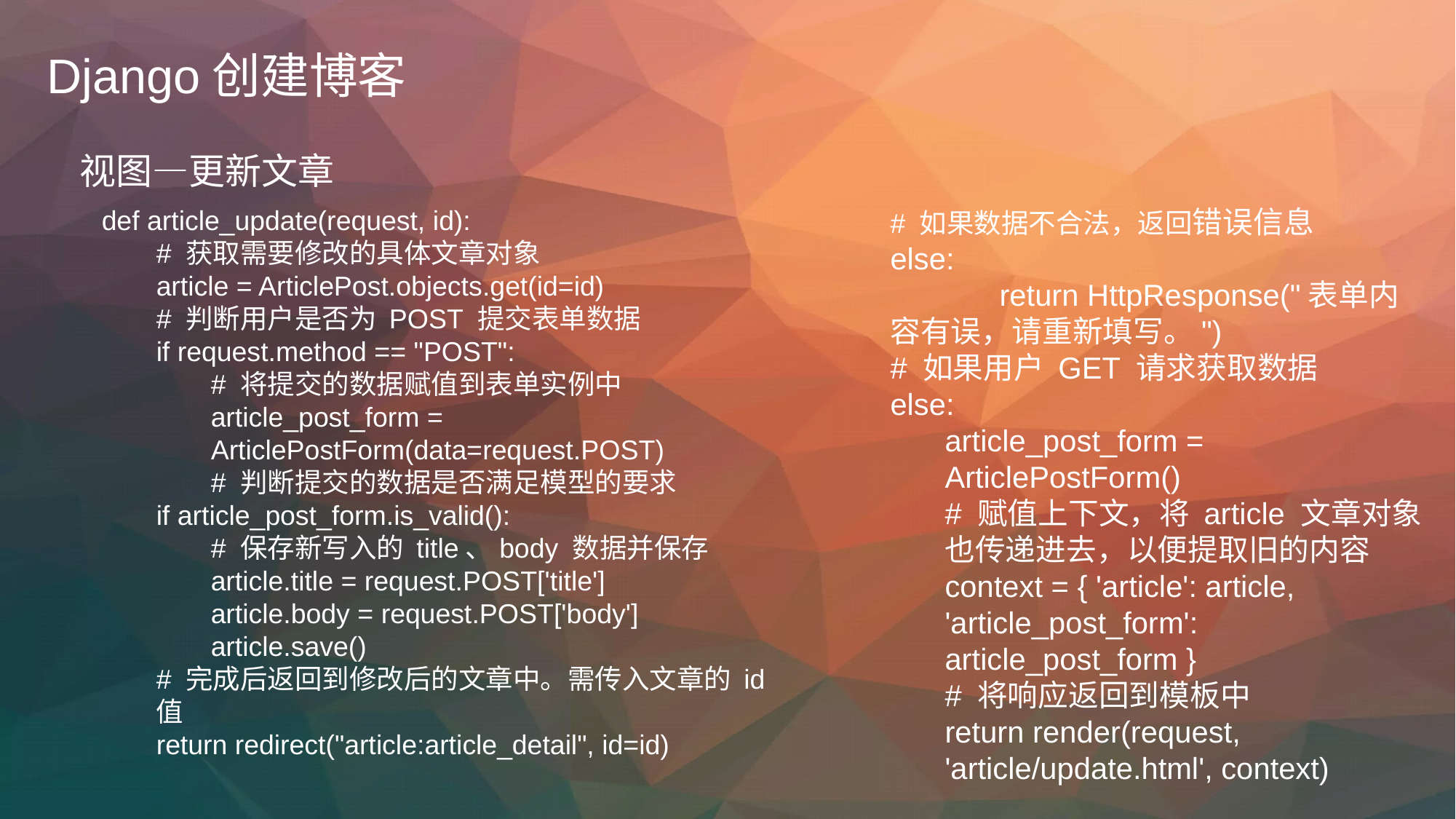

Django创建博客

视图—更新文章
def article_update(request, id):
# 获取需要修改的具体文章对象
article = ArticlePost.objects.get(id=id)
# 判断用户是否为 POST 提交表单数据
if request.method == "POST":
# 将提交的数据赋值到表单实例中
article_post_form = ArticlePostForm(data=request.POST)
# 判断提交的数据是否满足模型的要求
if article_post_form.is_valid():
# 保存新写入的 title、body 数据并保存
article.title = request.POST['title']
article.body = request.POST['body']
article.save()
# 完成后返回到修改后的文章中。需传入文章的 id 值
return redirect("article:article_detail", id=id)

# 如果数据不合法，返回错误信息
else:
	return HttpResponse("表单内容有误，请重新填写。")
# 如果用户 GET 请求获取数据
else:
article_post_form = ArticlePostForm()
# 赋值上下文，将 article 文章对象也传递进去，以便提取旧的内容
context = { 'article': article, 'article_post_form': article_post_form }
# 将响应返回到模板中
return render(request, 'article/update.html', context)